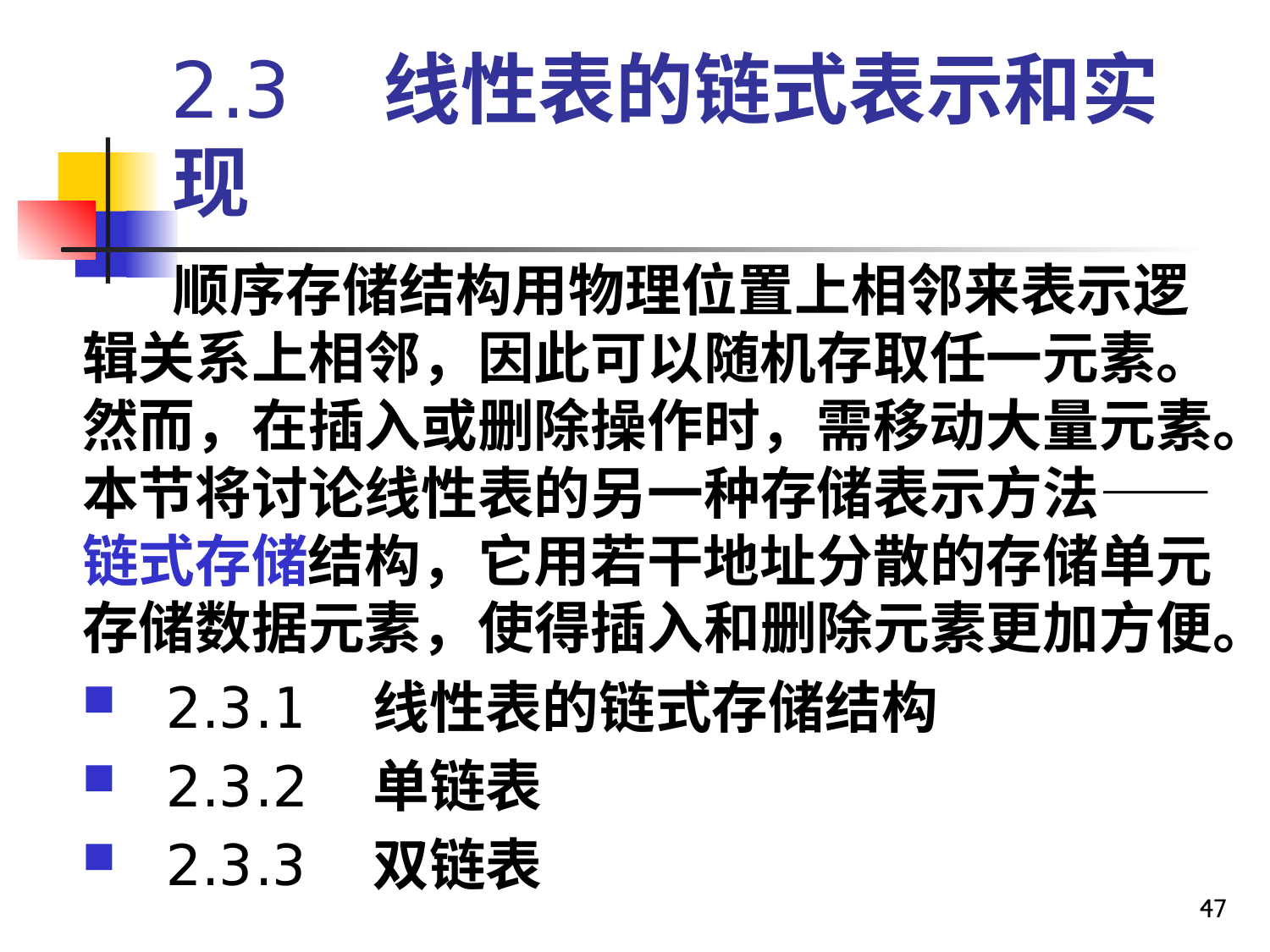

# 2.3   线性表的链式表示和实现
      顺序存储结构用物理位置上相邻来表示逻 辑关系上相邻，因此可以随机存取任一元素。然而，在插入或删除操作时，需移动大量元素。本节将讨论线性表的另一种存储表示方法——链式存储结构，它用若干地址分散的存储单元存储数据元素，使得插入和删除元素更加方便。
2.3.1   线性表的链式存储结构
2.3.2   单链表
2.3.3   双链表
47